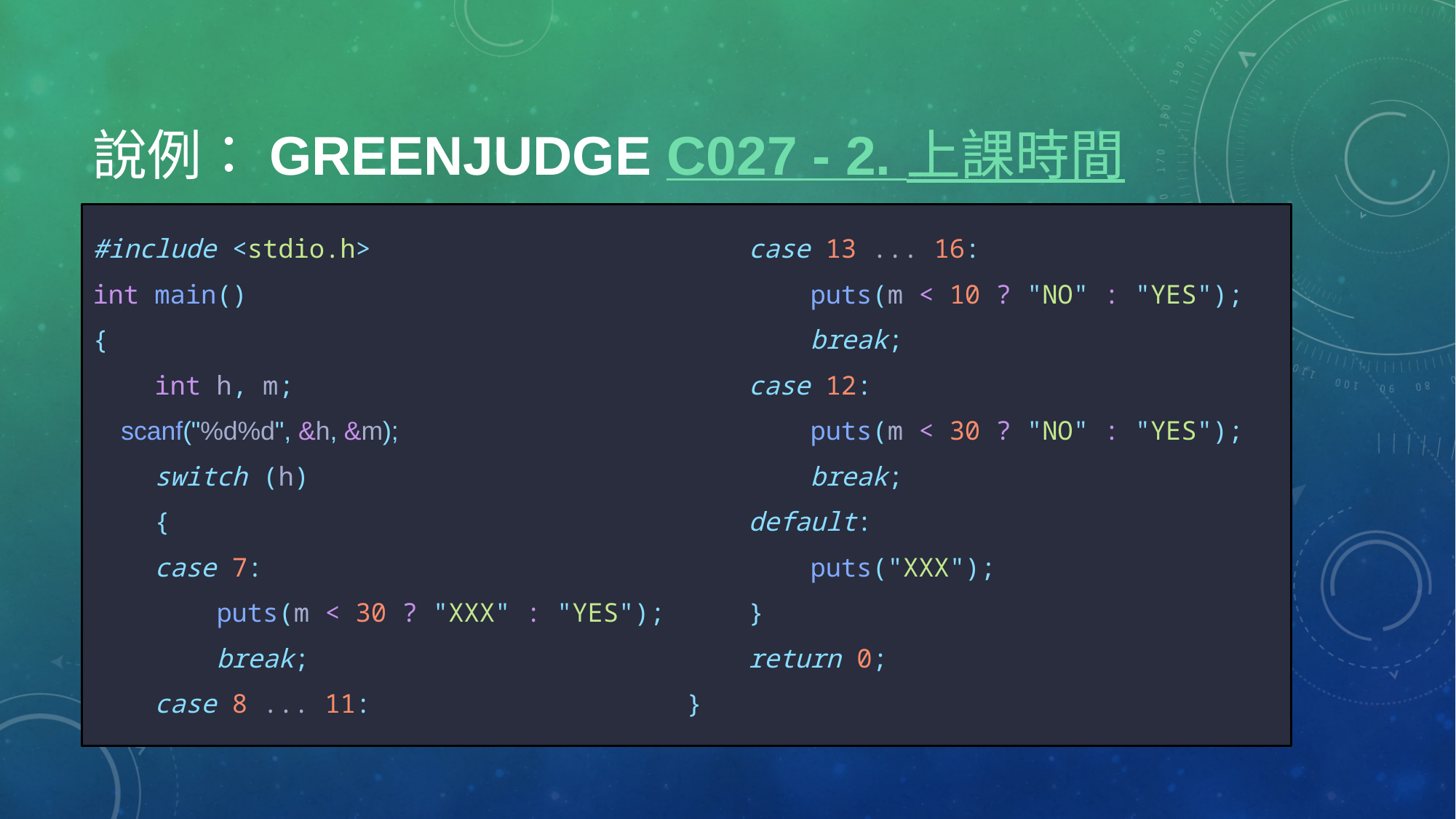

# 說例：GreenJudge c027 - 2. 上課時間
#include <stdio.h>
int main()
{
    int h, m;
    scanf("%d%d", &h, &m);
    switch (h)
    {
    case 7:
        puts(m < 30 ? "XXX" : "YES");
        break;
    case 8 ... 11:
    case 13 ... 16:
        puts(m < 10 ? "NO" : "YES");
        break;
    case 12:
        puts(m < 30 ? "NO" : "YES");
        break;
    default:
        puts("XXX");
    }
    return 0;
}